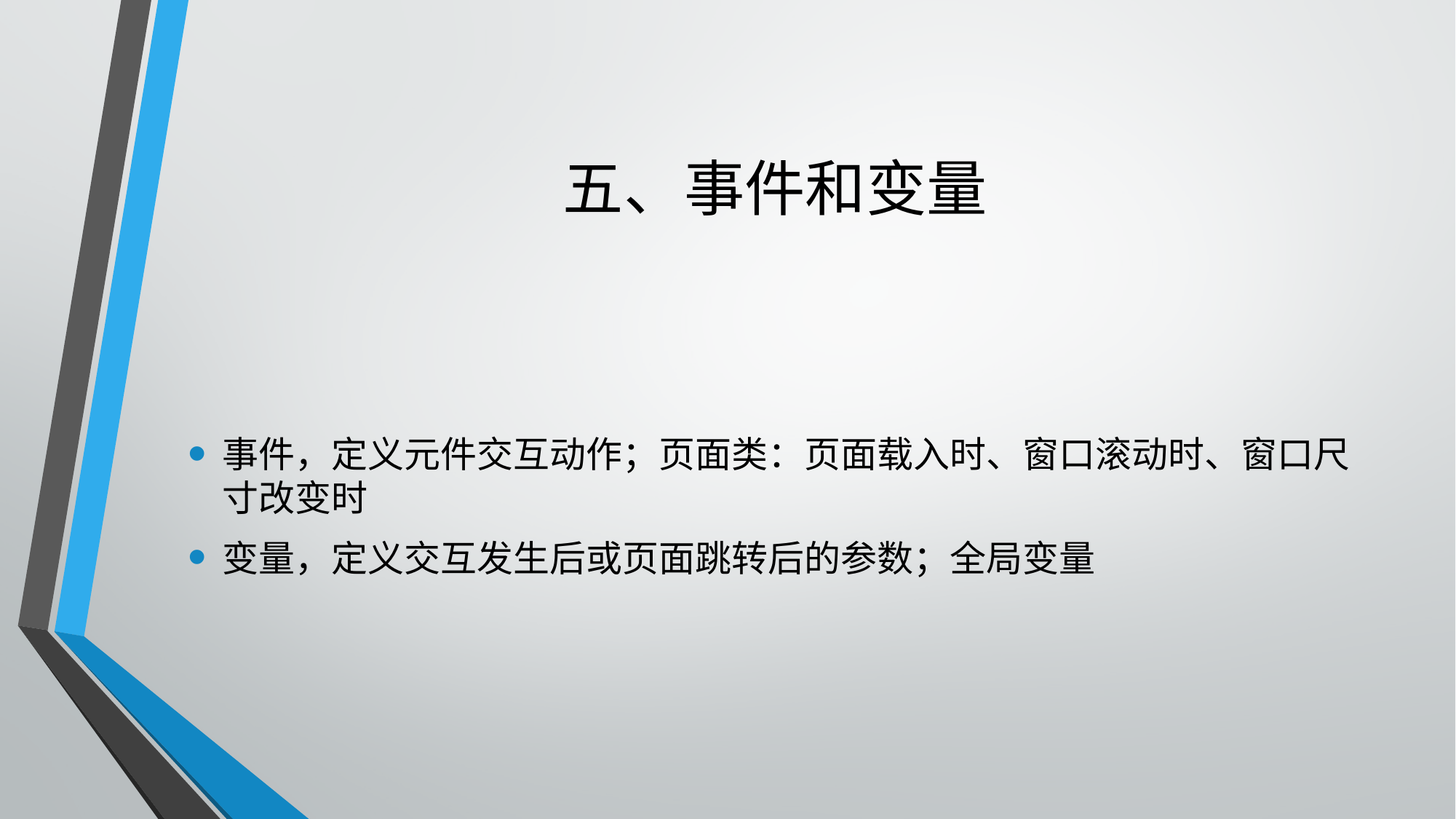

# 五、事件和变量
事件，定义元件交互动作；页面类：页面载入时、窗口滚动时、窗口尺寸改变时
变量，定义交互发生后或页面跳转后的参数；全局变量